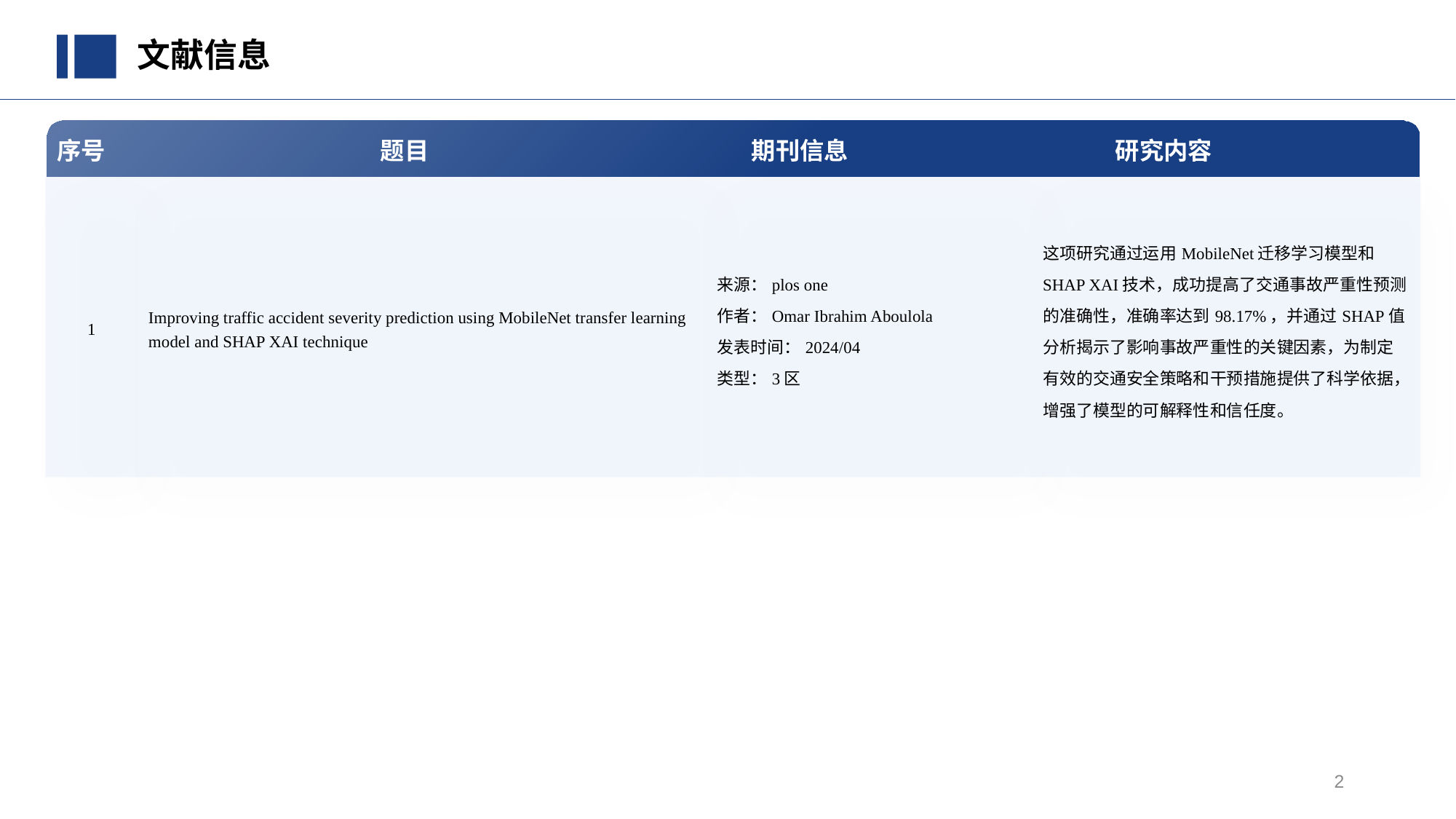

文献信息

| 序号 | 题目 | 期刊信息 | 研究内容 |
| --- | --- | --- | --- |
| 1 | Improving traffic accident severity prediction using MobileNet transfer learning model and SHAP XAI technique | 来源：plos one 作者：Omar Ibrahim Aboulola 发表时间：2024/04 类型：3区 | 这项研究通过运用MobileNet迁移学习模型和SHAP XAI技术，成功提高了交通事故严重性预测的准确性，准确率达到98.17%，并通过SHAP值分析揭示了影响事故严重性的关键因素，为制定有效的交通安全策略和干预措施提供了科学依据，增强了模型的可解释性和信任度。 |
| --- | --- | --- | --- |
2